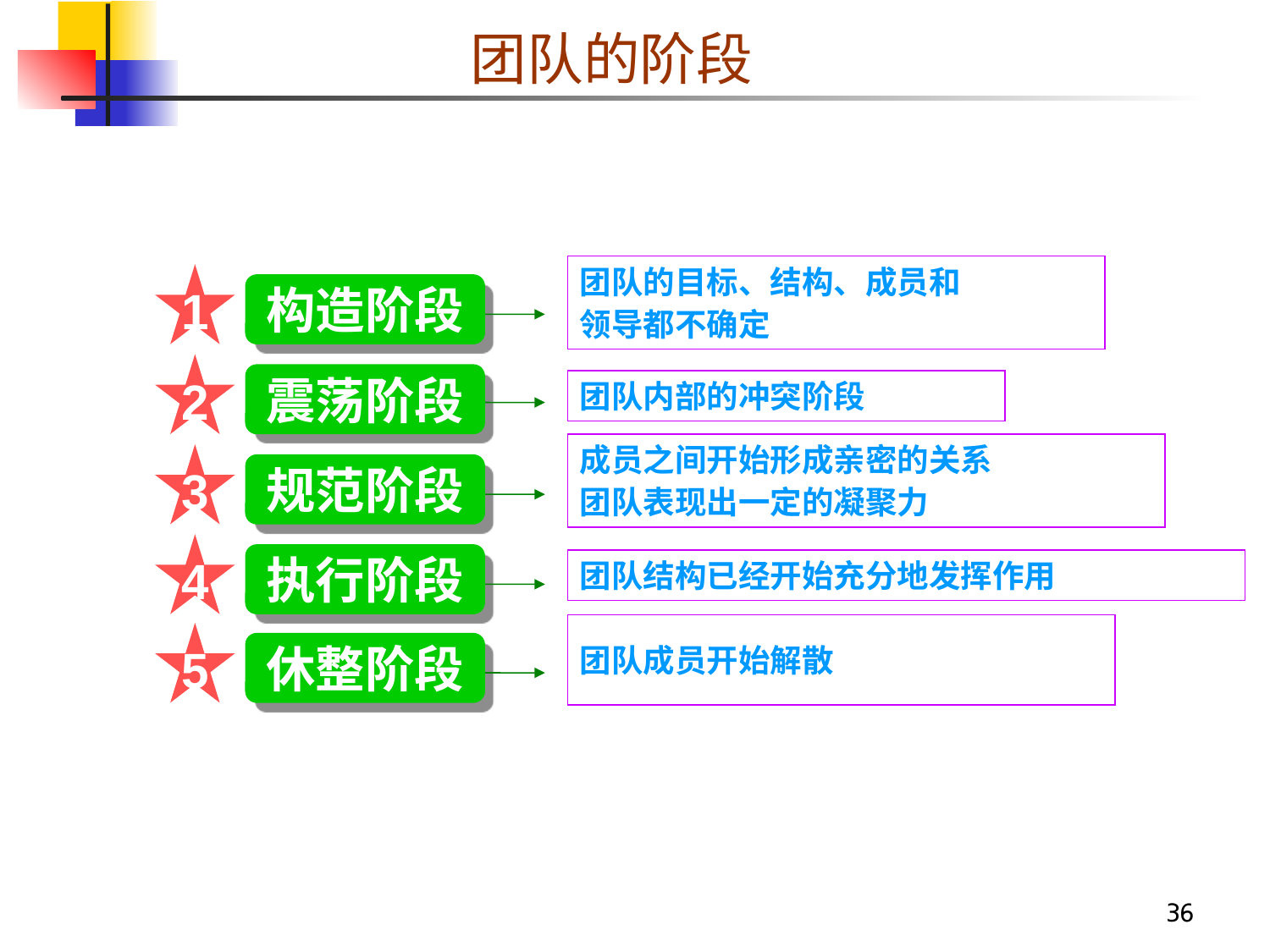

团队的阶段
团队的目标、结构、成员和
领导都不确定
1
构造阶段

2
震荡阶段
团队内部的冲突阶段

成员之间开始形成亲密的关系
团队表现出一定的凝聚力
3
规范阶段

4
执行阶段
团队结构已经开始充分地发挥作用

团队成员开始解散
5
休整阶段

36